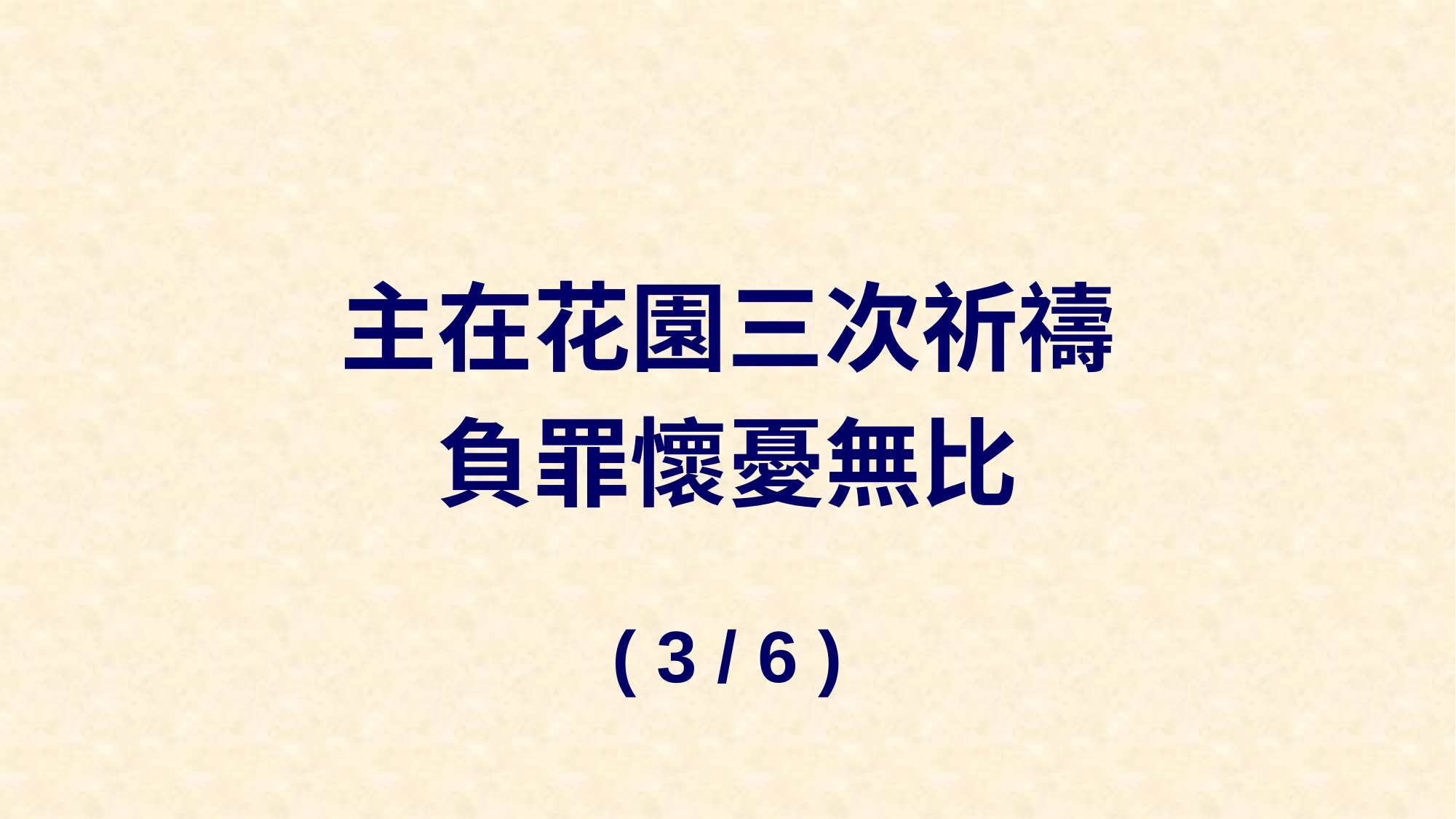

主在花園三次祈禱
負罪懷憂無比
( 3 / 6 )